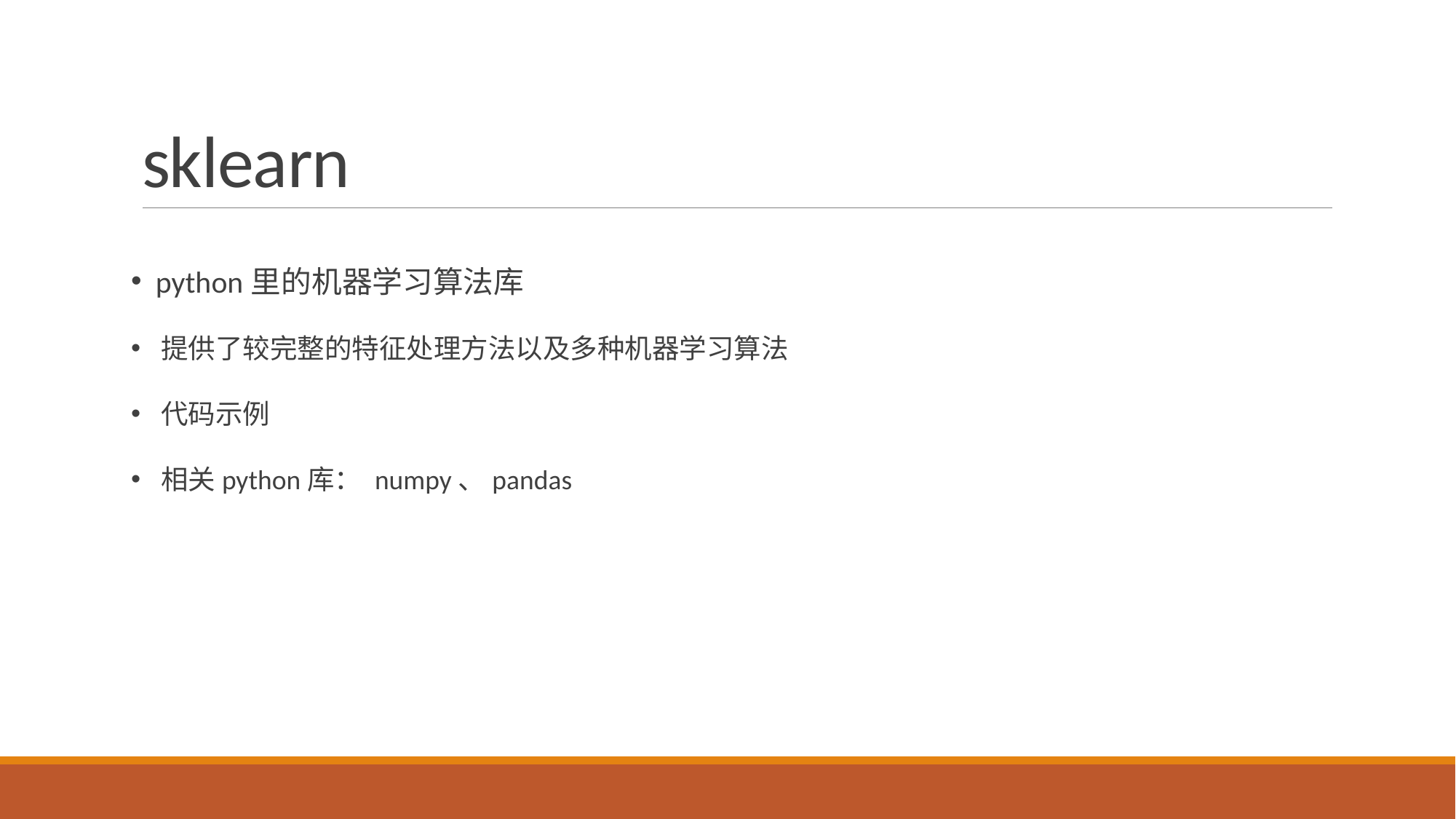

# sklearn

  python里的机器学习算法库

  提供了较完整的特征处理方法以及多种机器学习算法

  代码示例

  相关python库： numpy、pandas